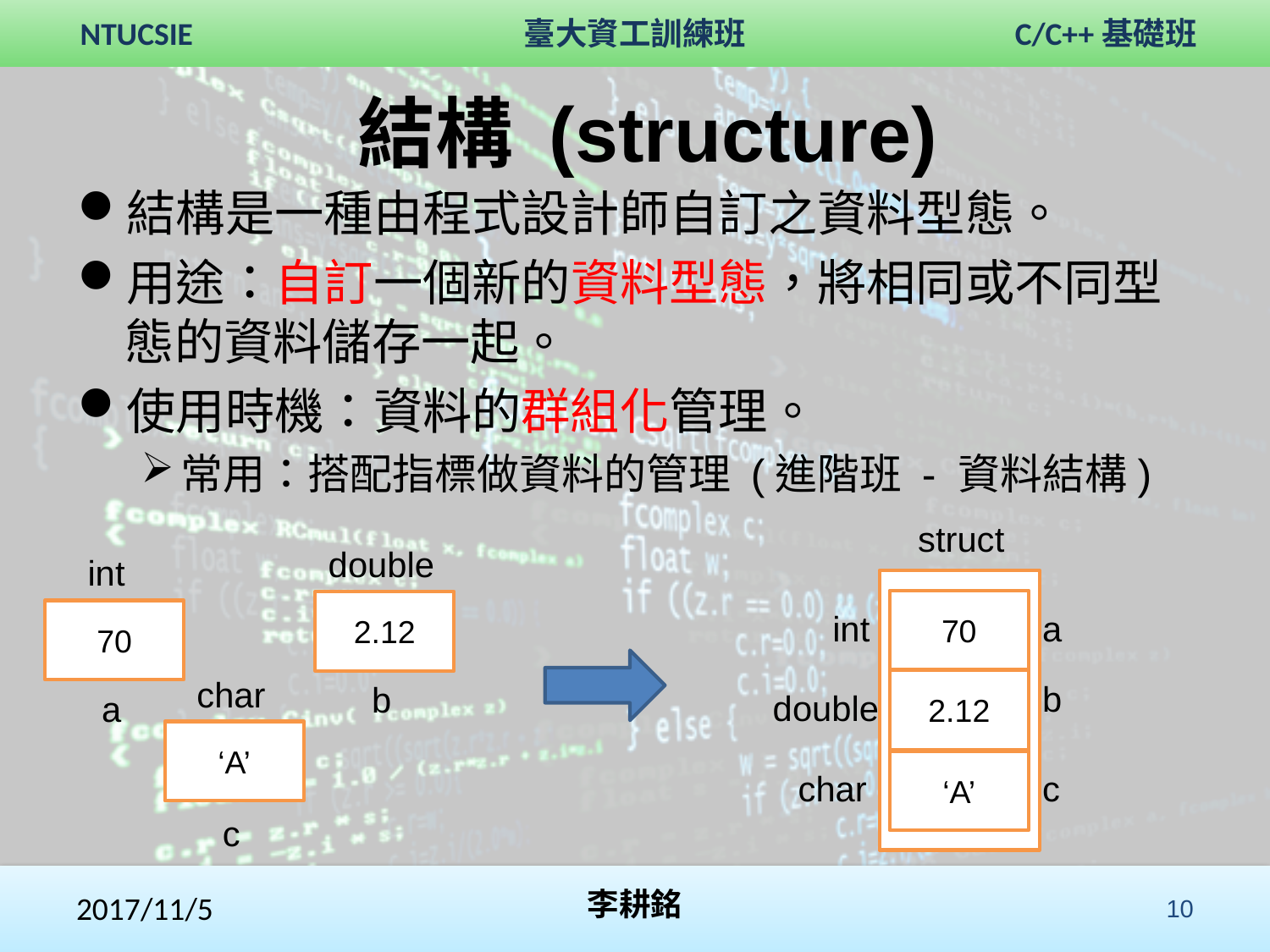

# 結構 (structure)
結構是一種由程式設計師自訂之資料型態。
用途：自訂一個新的資料型態，將相同或不同型態的資料儲存一起。
使用時機：資料的群組化管理。
常用：搭配指標做資料的管理 (進階班 - 資料結構)

struct
double
int

70
2.12
int
a
70

char
2.12
b
b
double
a
‘A’
‘A’
char
c
c
2017/11/5
李耕銘
 10